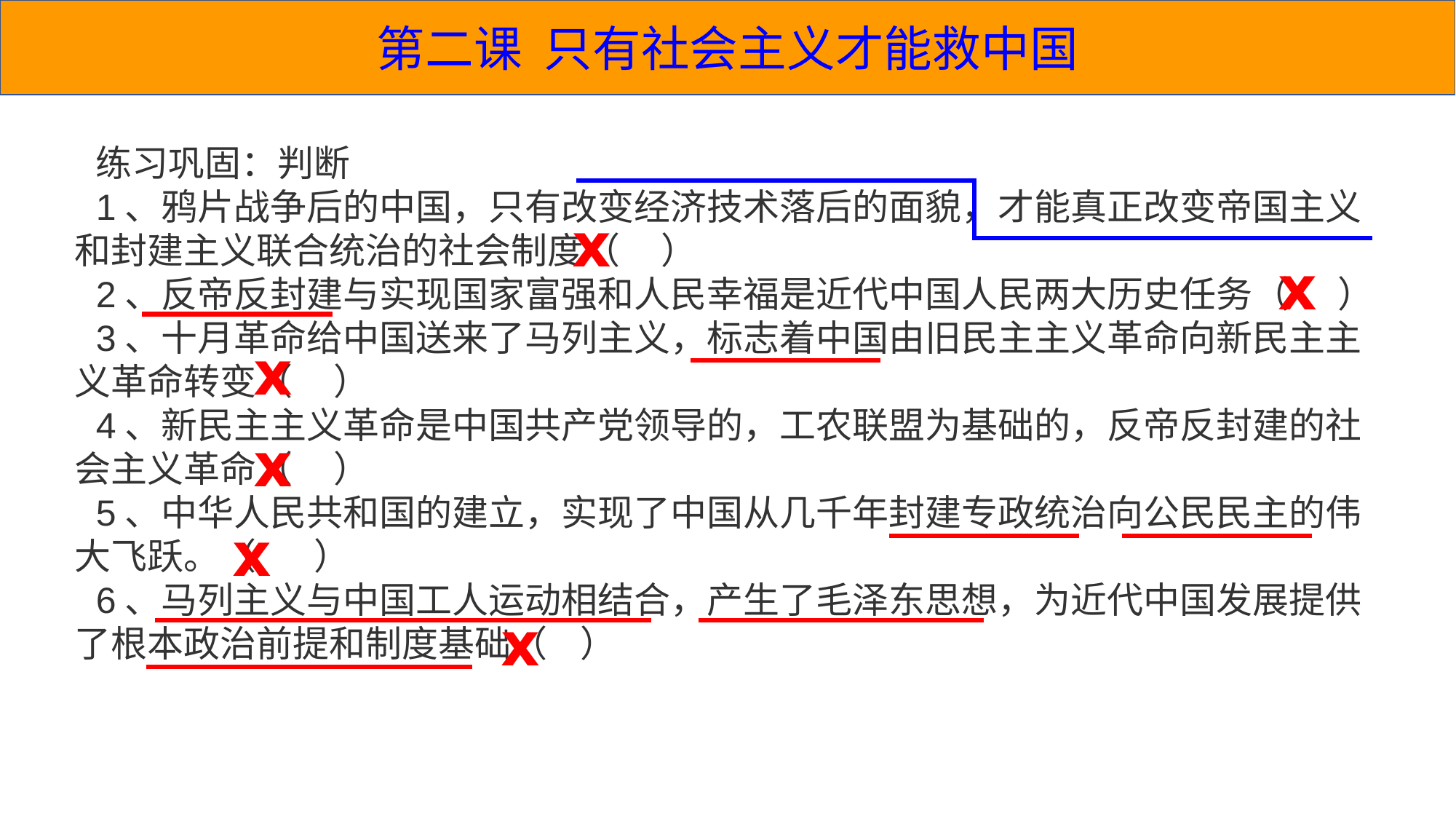

第二课  只有社会主义才能救中国
练习巩固：判断
1、鸦片战争后的中国，只有改变经济技术落后的面貌，才能真正改变帝国主义和封建主义联合统治的社会制度（     ）
2、反帝反封建与实现国家富强和人民幸福是近代中国人民两大历史任务（      ）
3、十月革命给中国送来了马列主义，标志着中国由旧民主主义革命向新民主主义革命转变（     ）
4、新民主主义革命是中国共产党领导的，工农联盟为基础的，反帝反封建的社会主义革命（     ）
5、中华人民共和国的建立，实现了中国从几千年封建专政统治向公民民主的伟大飞跃。（       ）
6、马列主义与中国工人运动相结合，产生了毛泽东思想，为近代中国发展提供了根本政治前提和制度基础（    ）
ⅹ
ⅹ
ⅹ
ⅹ
ⅹ
ⅹ